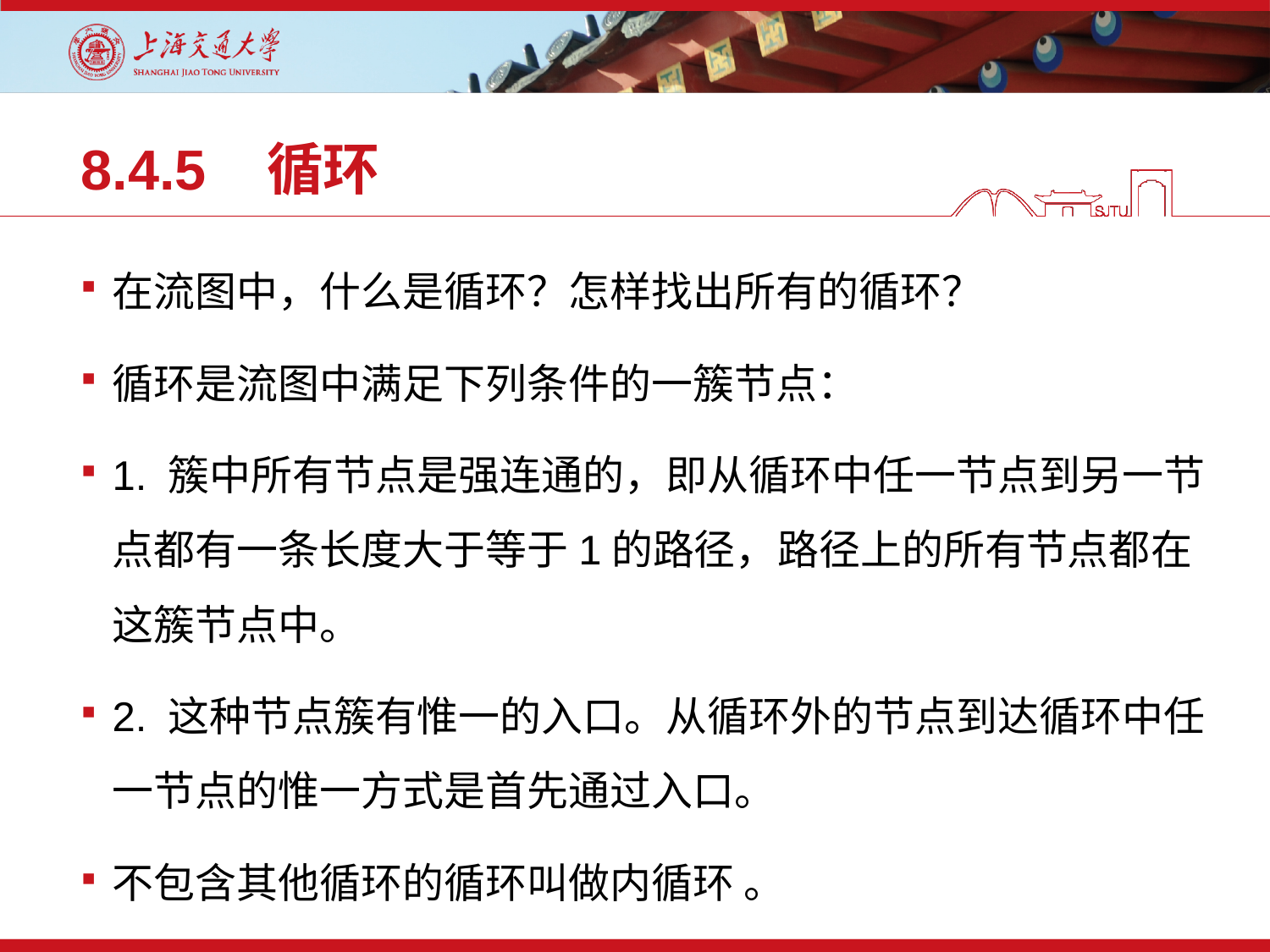

# 8.4.5   循环
在流图中，什么是循环？怎样找出所有的循环？
循环是流图中满足下列条件的一簇节点：
1. 簇中所有节点是强连通的，即从循环中任一节点到另一节点都有一条长度大于等于1的路径，路径上的所有节点都在这簇节点中。
2. 这种节点簇有惟一的入口。从循环外的节点到达循环中任一节点的惟一方式是首先通过入口。
不包含其他循环的循环叫做内循环 。